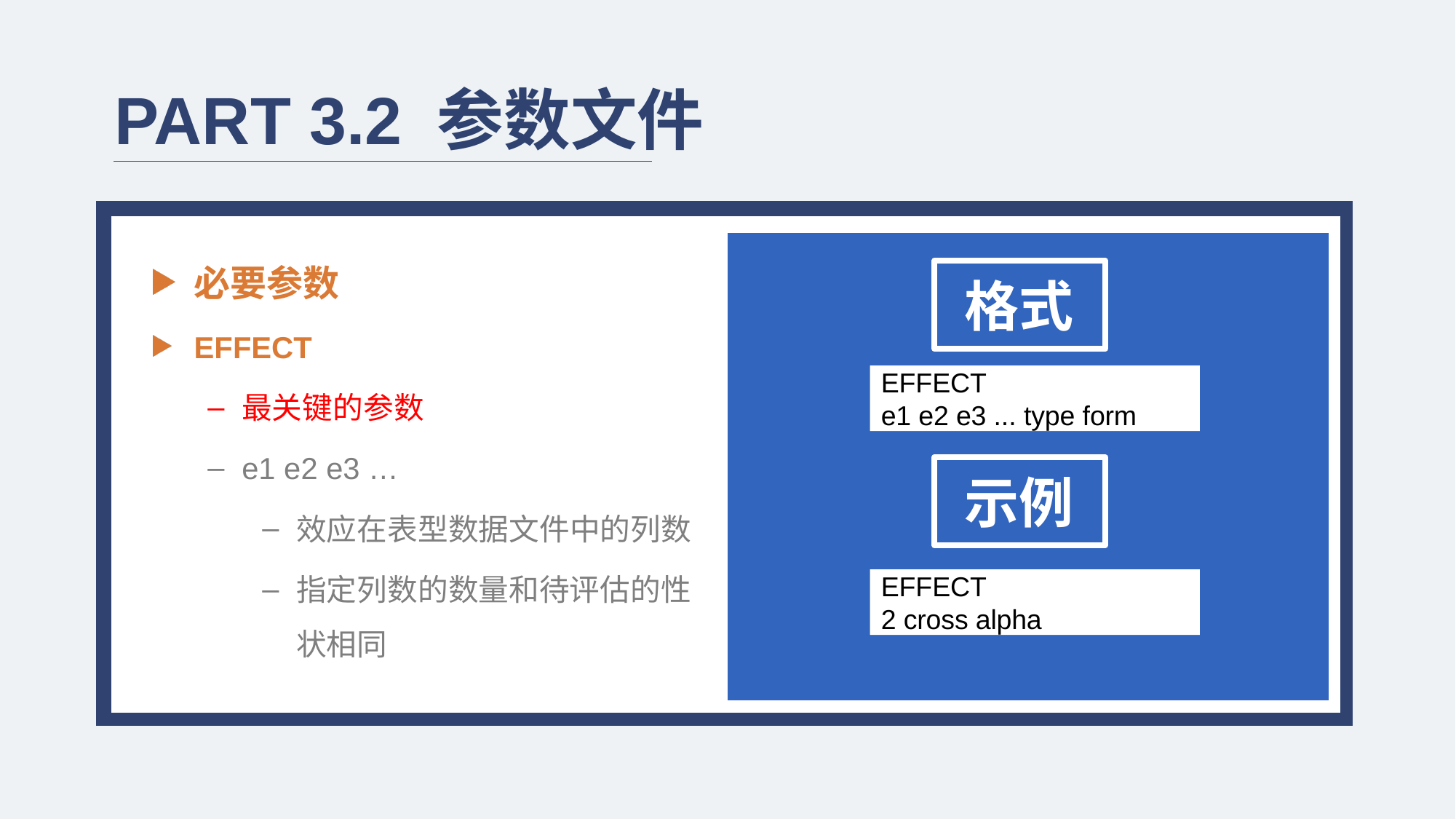

PART 3.2 参数文件

必要参数
EFFECT
最关键的参数
e1 e2 e3 …
效应在表型数据文件中的列数
指定列数的数量和待评估的性状相同

格式
EFFECT
e1 e2 e3 ... type form

示例
EFFECT
2 cross alpha